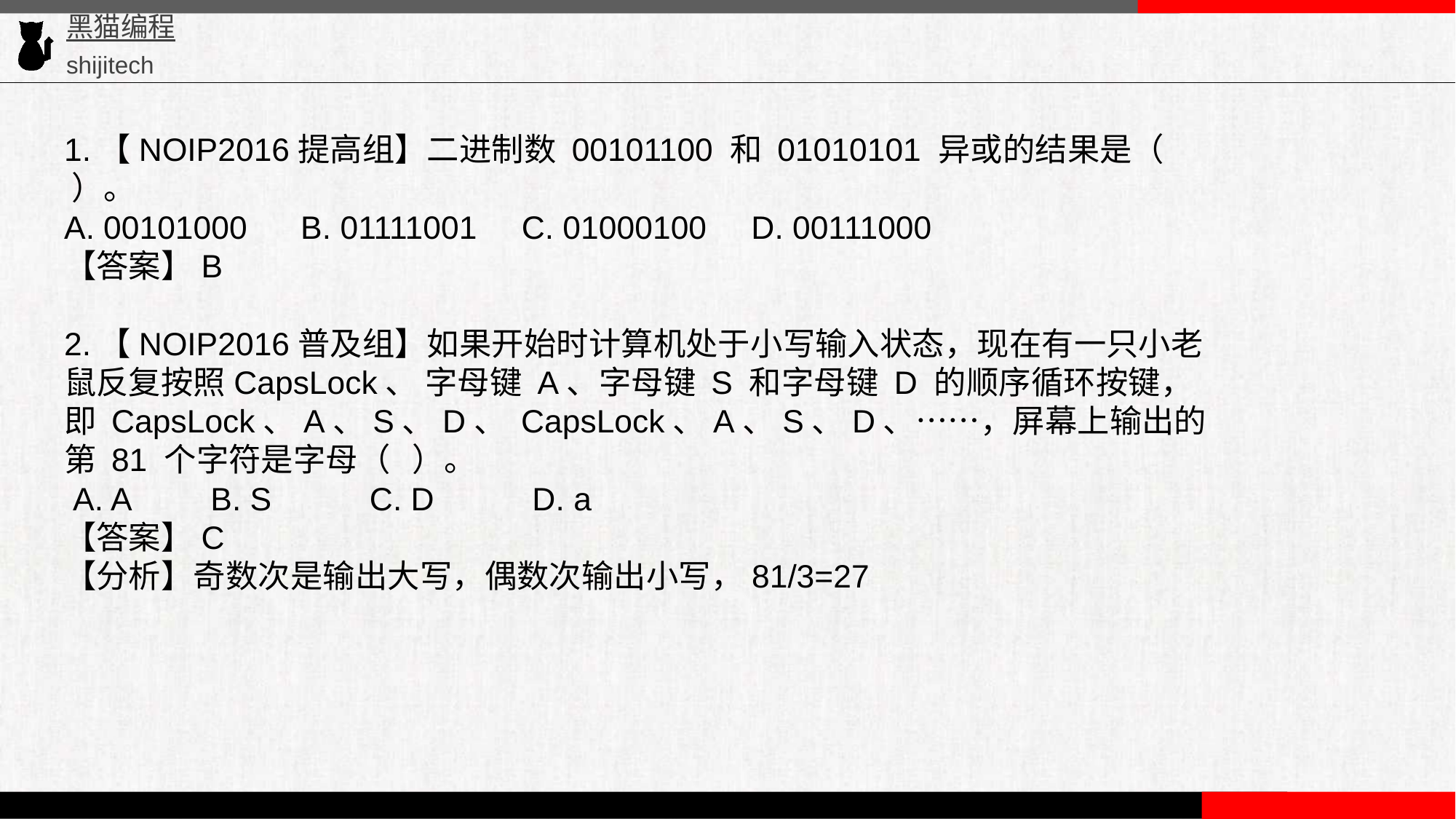

1.【NOIP2016提高组】二进制数 00101100 和 01010101 异或的结果是（   ）。
A. 00101000      B. 01111001     C. 01000100     D. 00111000
【答案】B

2.【NOIP2016普及组】如果开始时计算机处于小写输入状态，现在有一只小老鼠反复按照CapsLock、 字母键 A、字母键 S 和字母键 D 的顺序循环按键，即 CapsLock、A、S、D、 CapsLock、A、S、D、……，屏幕上输出的第 81 个字符是字母（   ）。
 A. A         B. S           C. D           D. a
【答案】C
【分析】奇数次是输出大写，偶数次输出小写，81/3=27